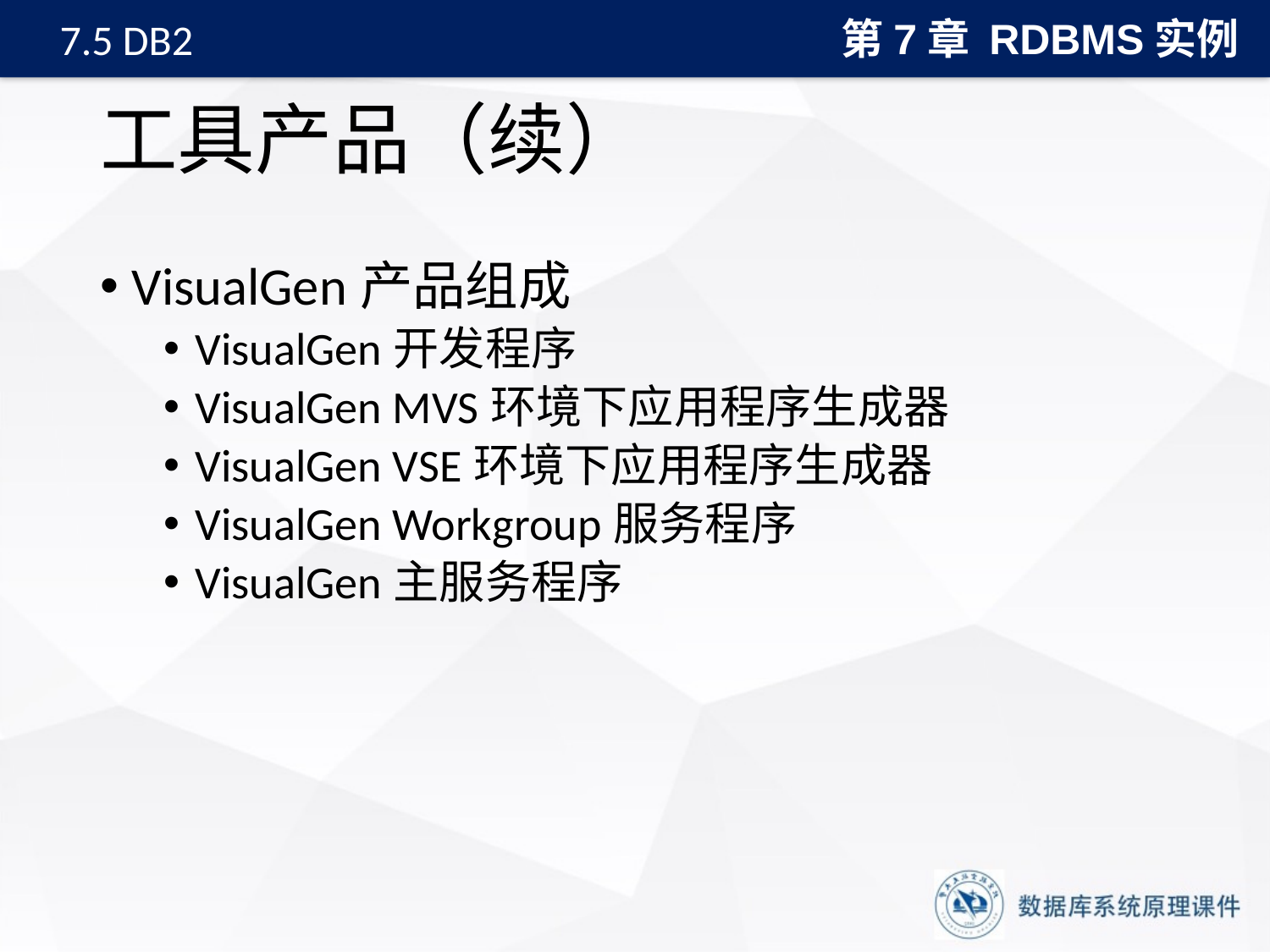

第7章 RDBMS实例
7.5 DB2
# 工具产品（续）
VisualGen产品组成
VisualGen开发程序
VisualGen MVS环境下应用程序生成器
VisualGen VSE环境下应用程序生成器
VisualGen Workgroup服务程序
VisualGen主服务程序